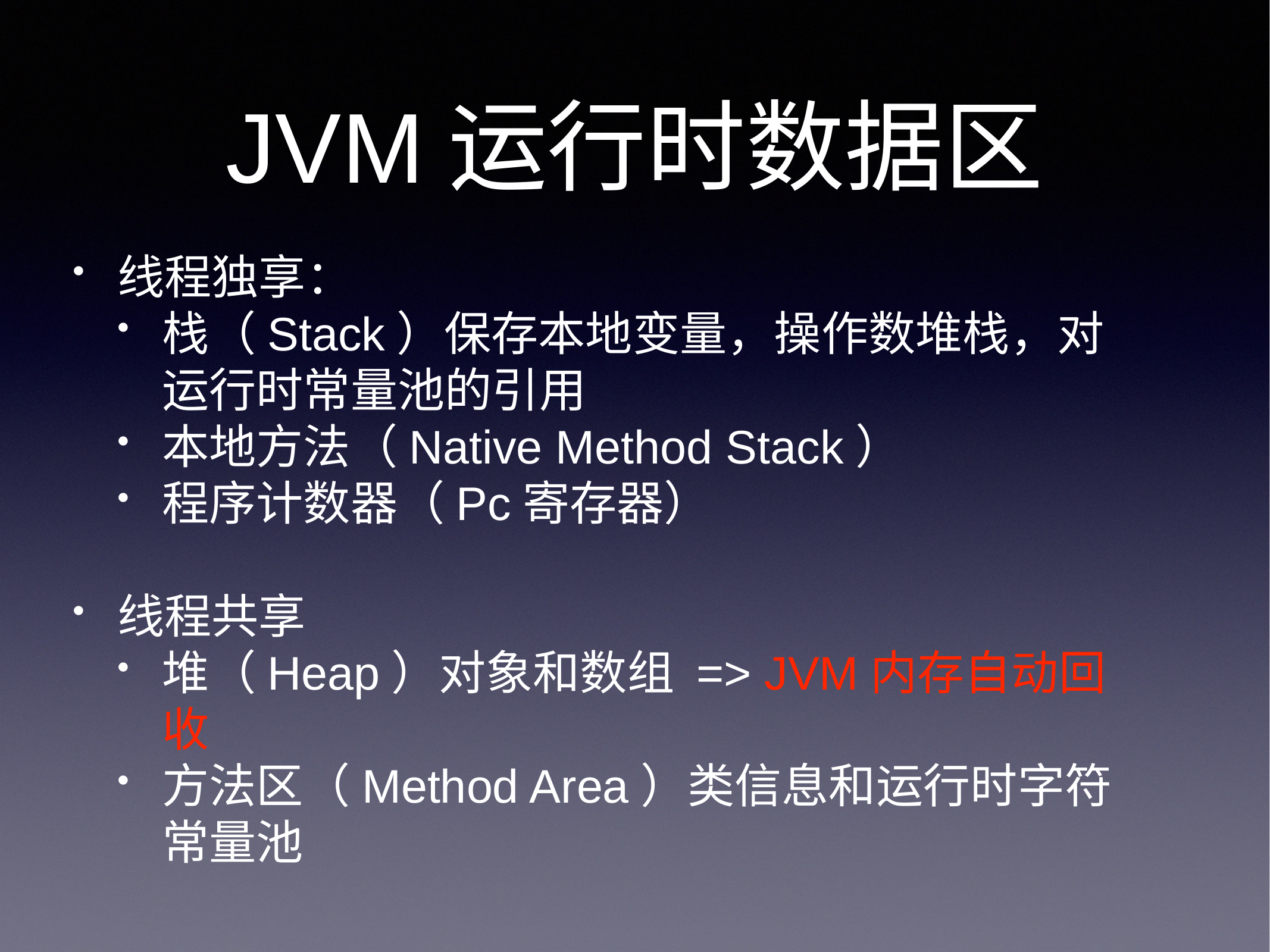

# JVM运行时数据区
线程独享：
栈（Stack）保存本地变量，操作数堆栈，对运行时常量池的引用
本地方法（Native Method Stack）
程序计数器（Pc寄存器）

线程共享
堆（Heap）对象和数组 => JVM内存自动回收
方法区（Method Area）类信息和运行时字符常量池